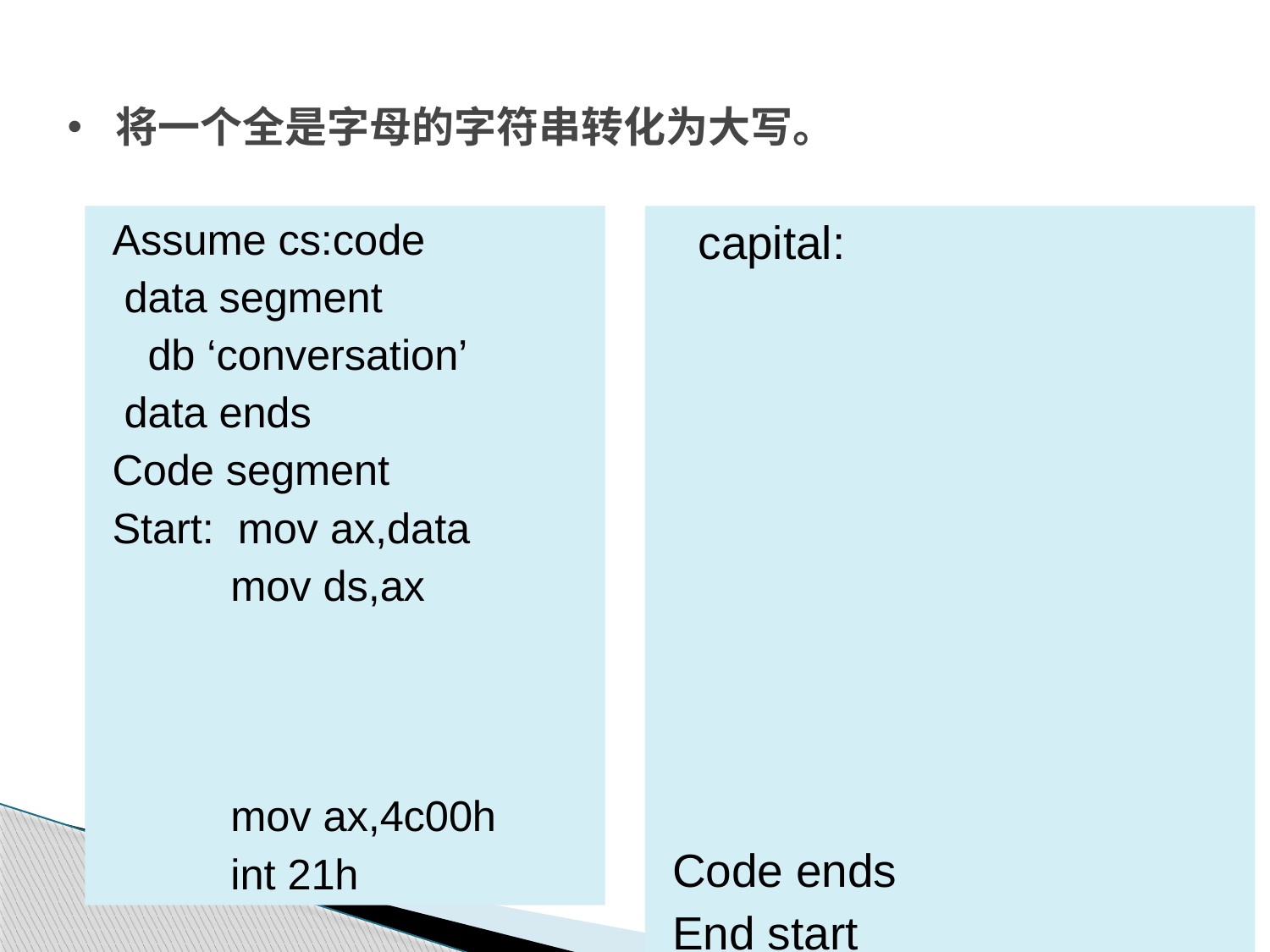

# 将一个全是字母的字符串转化为大写。
Assume cs:code
 data segment
   db ‘conversation’
 data ends
Code segment
Start:  mov ax,data
          mov ds,ax

          mov ax,4c00h
          int 21h
  capital:

Code ends
End start